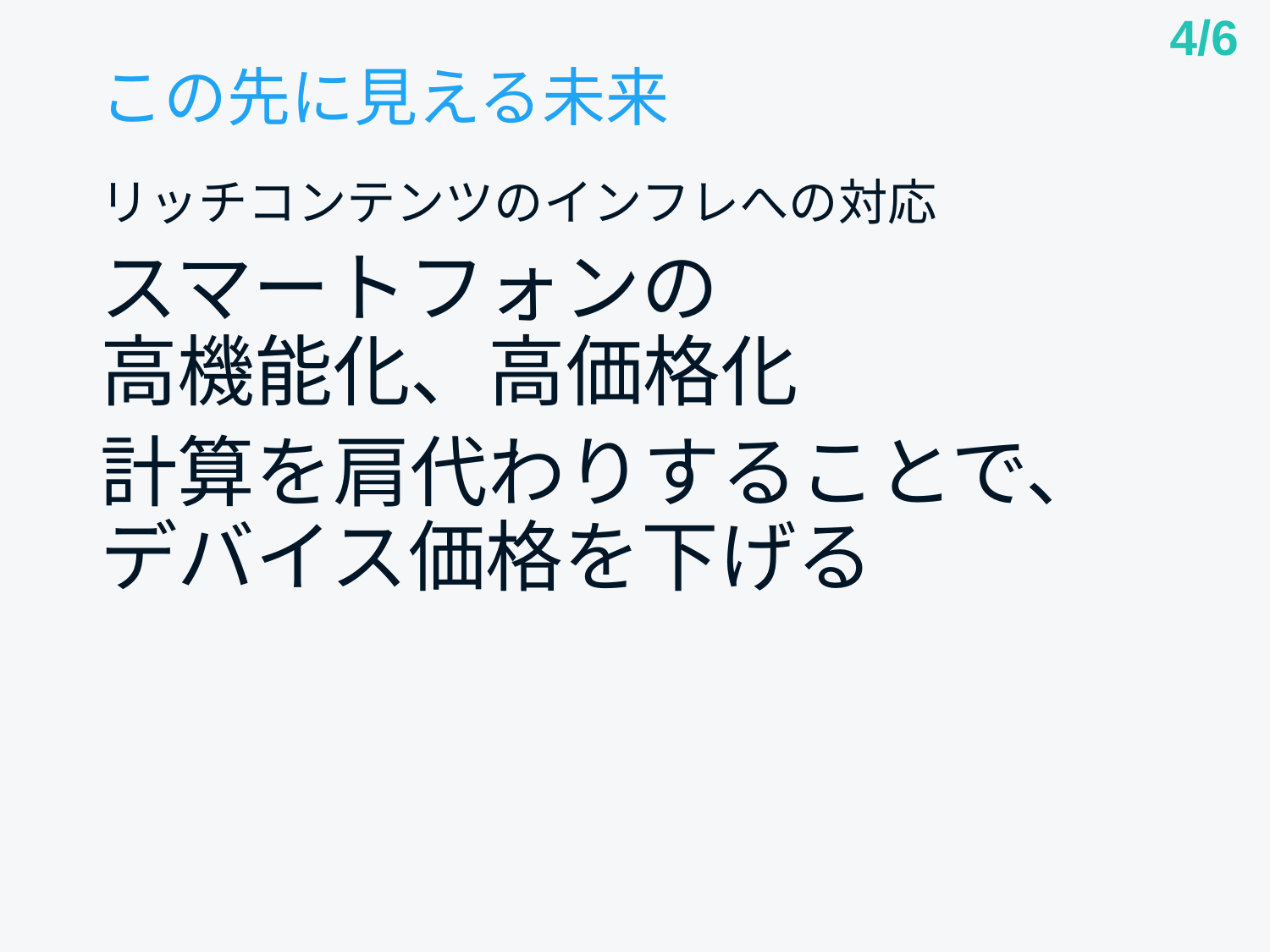

4/6
# この先に見える未来
リッチコンテンツのインフレへの対応
スマートフォンの
高機能化、高価格化
計算を肩代わりすることで、
デバイス価格を下げる